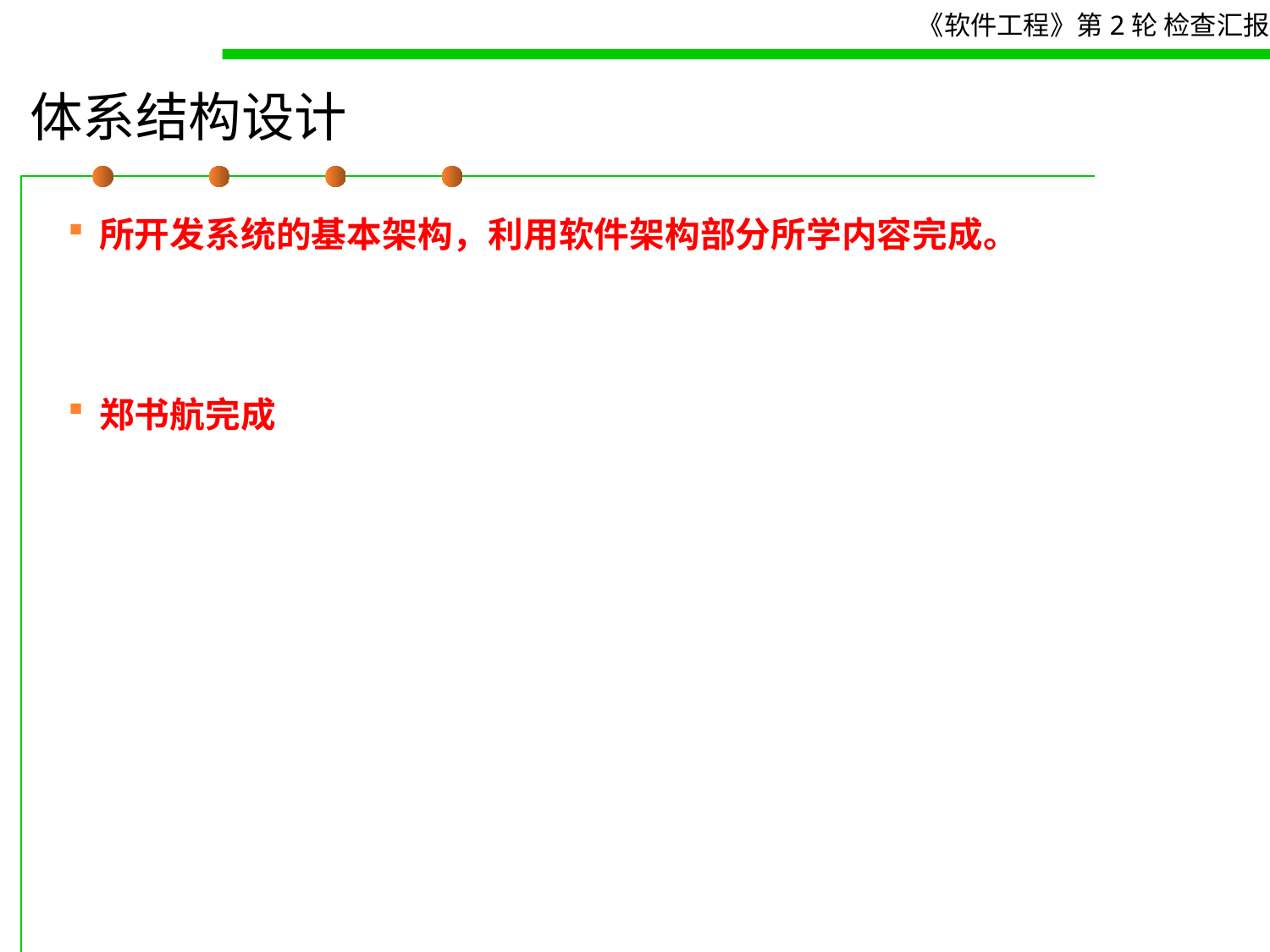

# 体系结构设计
所开发系统的基本架构，利用软件架构部分所学内容完成。

郑书航完成